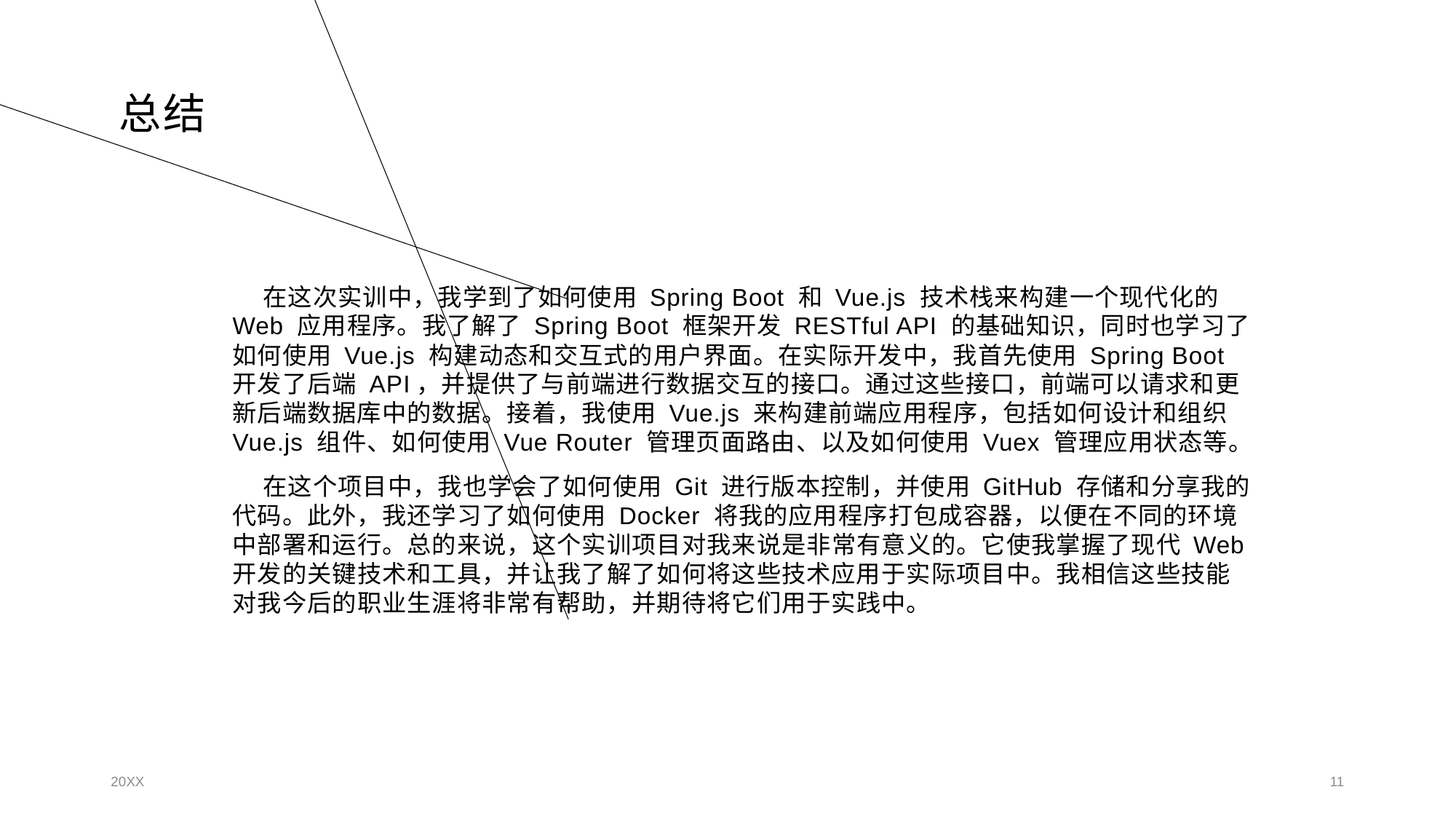

# 总结
    在这次实训中，我学到了如何使用 Spring Boot 和 Vue.js 技术栈来构建一个现代化的 Web 应用程序。我了解了 Spring Boot 框架开发 RESTful API 的基础知识，同时也学习了如何使用 Vue.js 构建动态和交互式的用户界面。在实际开发中，我首先使用 Spring Boot 开发了后端 API，并提供了与前端进行数据交互的接口。通过这些接口，前端可以请求和更新后端数据库中的数据。接着，我使用 Vue.js 来构建前端应用程序，包括如何设计和组织 Vue.js 组件、如何使用 Vue Router 管理页面路由、以及如何使用 Vuex 管理应用状态等。
    在这个项目中，我也学会了如何使用 Git 进行版本控制，并使用 GitHub 存储和分享我的代码。此外，我还学习了如何使用 Docker 将我的应用程序打包成容器，以便在不同的环境中部署和运行。总的来说，这个实训项目对我来说是非常有意义的。它使我掌握了现代 Web 开发的关键技术和工具，并让我了解了如何将这些技术应用于实际项目中。我相信这些技能对我今后的职业生涯将非常有帮助，并期待将它们用于实践中。
20XX
11